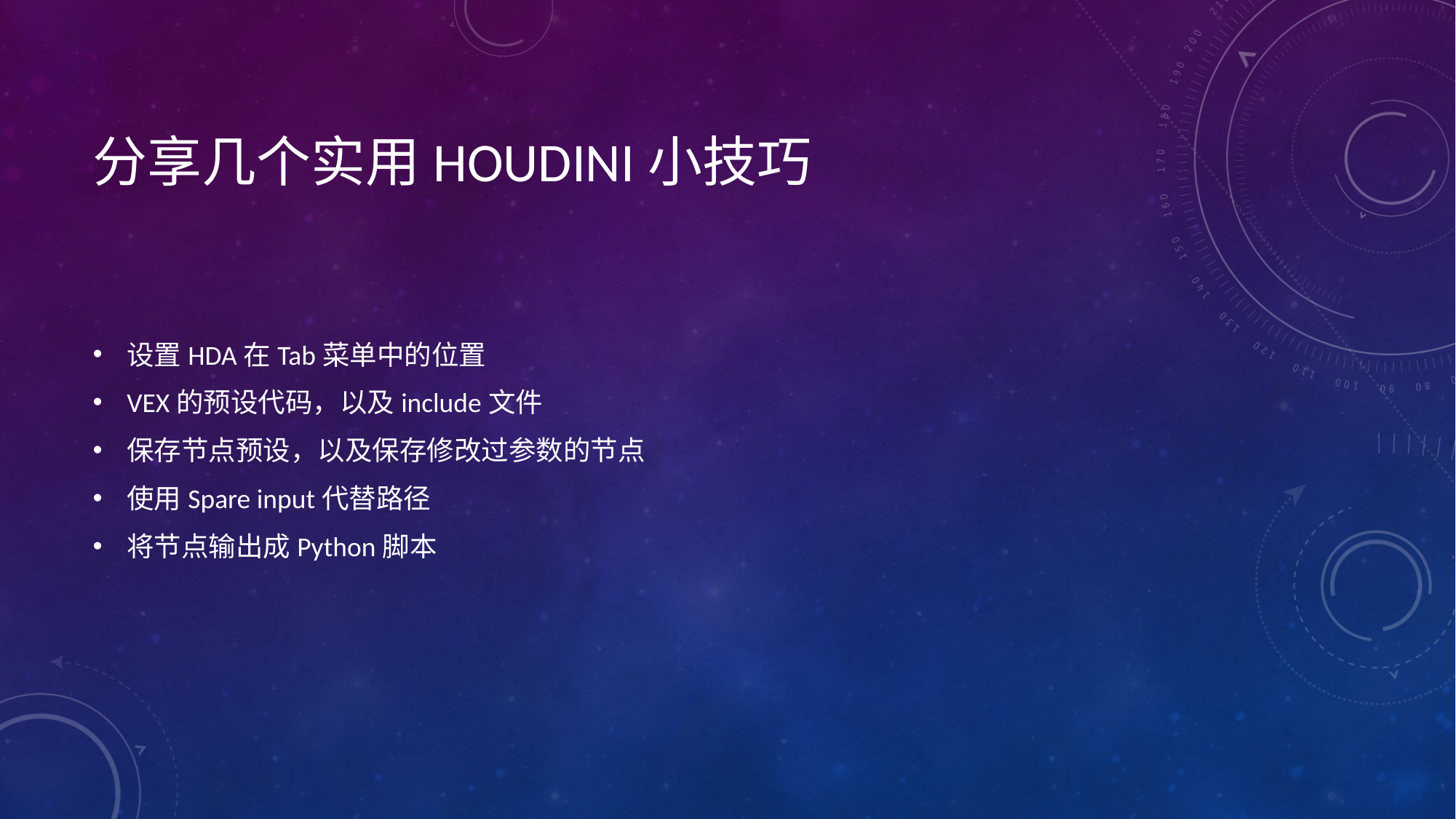

# 分享几个实用Houdini小技巧
设置HDA在Tab菜单中的位置
VEX的预设代码，以及include文件
保存节点预设，以及保存修改过参数的节点
使用Spare input代替路径
将节点输出成Python脚本